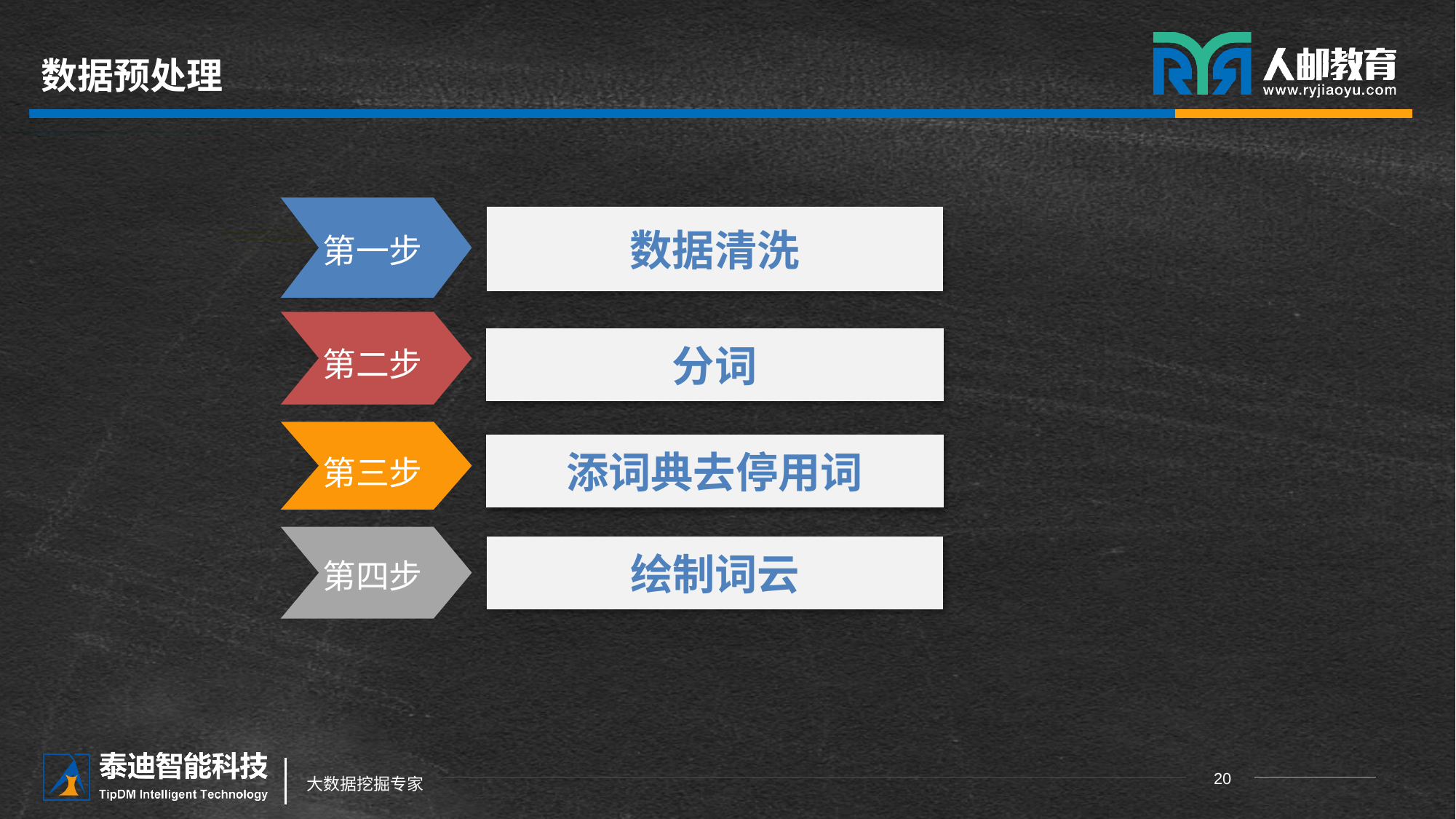

# 数据预处理

数据清洗
第一步

分词
第二步

添词典去停用词
第三步

绘制词云
第四步